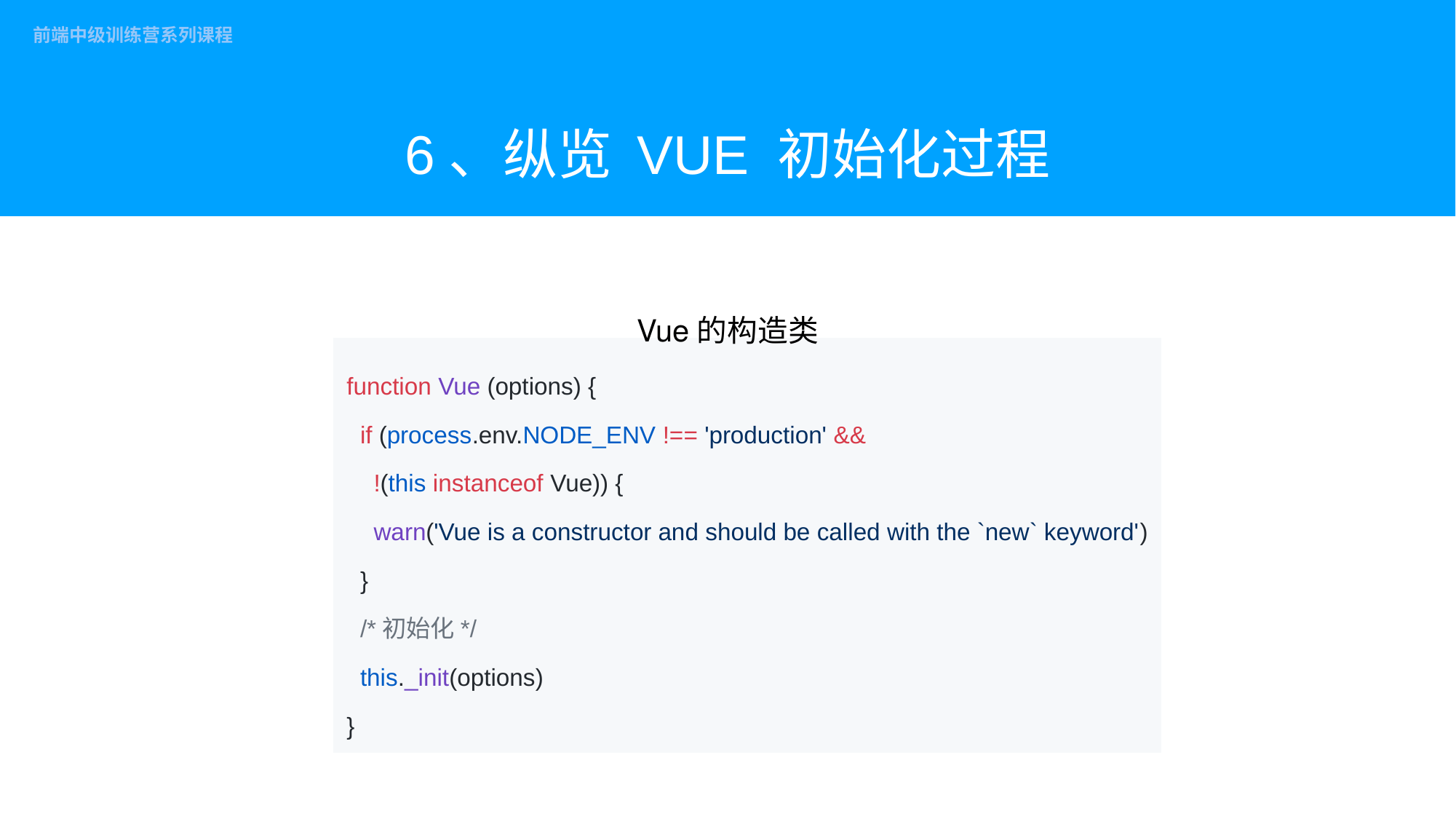

# 6、纵览 VUE 初始化过程
Vue的构造类
function Vue (options) {
  if (process.env.NODE_ENV !== 'production' &&
    !(this instanceof Vue)) {
    warn('Vue is a constructor and should be called with the `new` keyword')
  }
  /*初始化*/
  this._init(options)
}